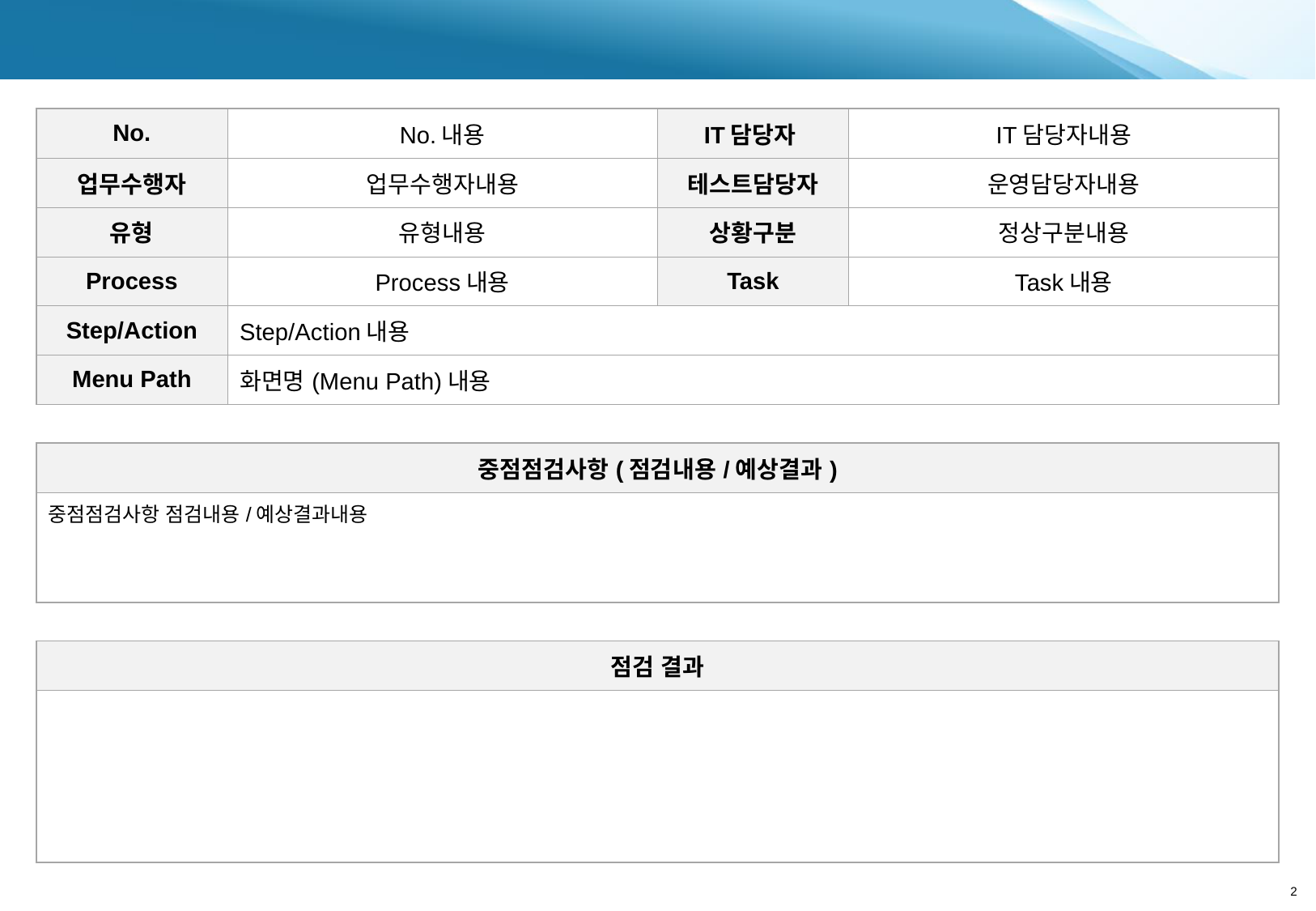

| No. | No.내용 | IT담당자 | IT담당자내용 |
| --- | --- | --- | --- |
| 업무수행자 | 업무수행자내용 | 테스트담당자 | 운영담당자내용 |
| 유형 | 유형내용 | 상황구분 | 정상구분내용 |
| Process | Process내용 | Task | Task내용 |
| Step/Action | Step/Action내용 |  |  |
| Menu Path | 화면명(Menu Path)내용 |  |  |
|  |  |  |  |
| 중점점검사항(점검내용/예상결과) |  |  |  |
| 중점점검사항 점검내용/예상결과내용 |  |  |  |
|  |  |  |  |
| 점검 결과 |  |  |  |
|  |  |  |  |